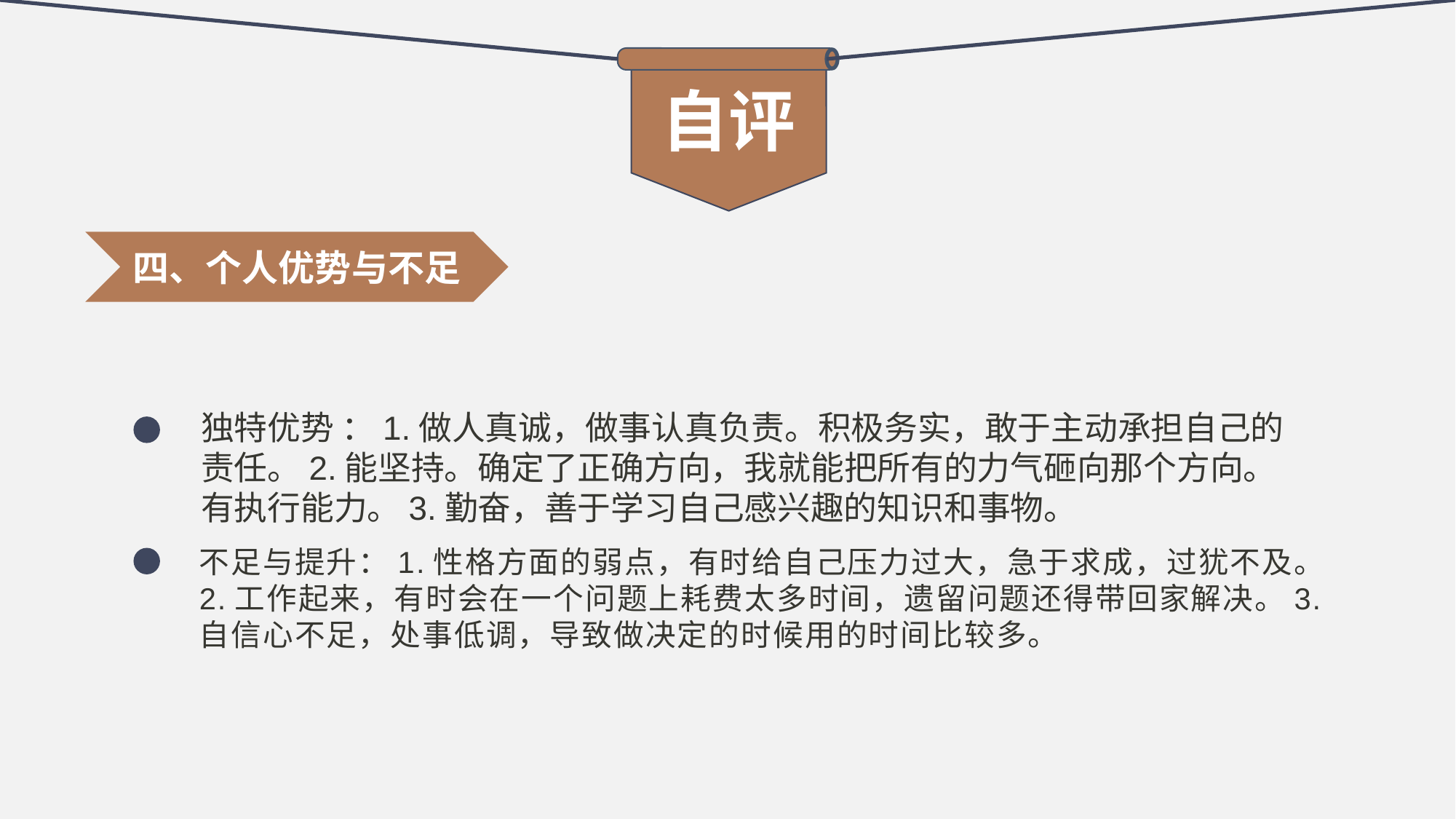

自评
四、个人优势与不足
独特优势 ：1.做人真诚，做事认真负责。积极务实，敢于主动承担自己的责任。2.能坚持。确定了正确方向，我就能把所有的力气砸向那个方向。有执行能力。3.勤奋，善于学习自己感兴趣的知识和事物。

不足与提升：1.性格方面的弱点，有时给自己压力过大，急于求成，过犹不及。2.工作起来，有时会在一个问题上耗费太多时间，遗留问题还得带回家解决。3.自信心不足，处事低调，导致做决定的时候用的时间比较多。